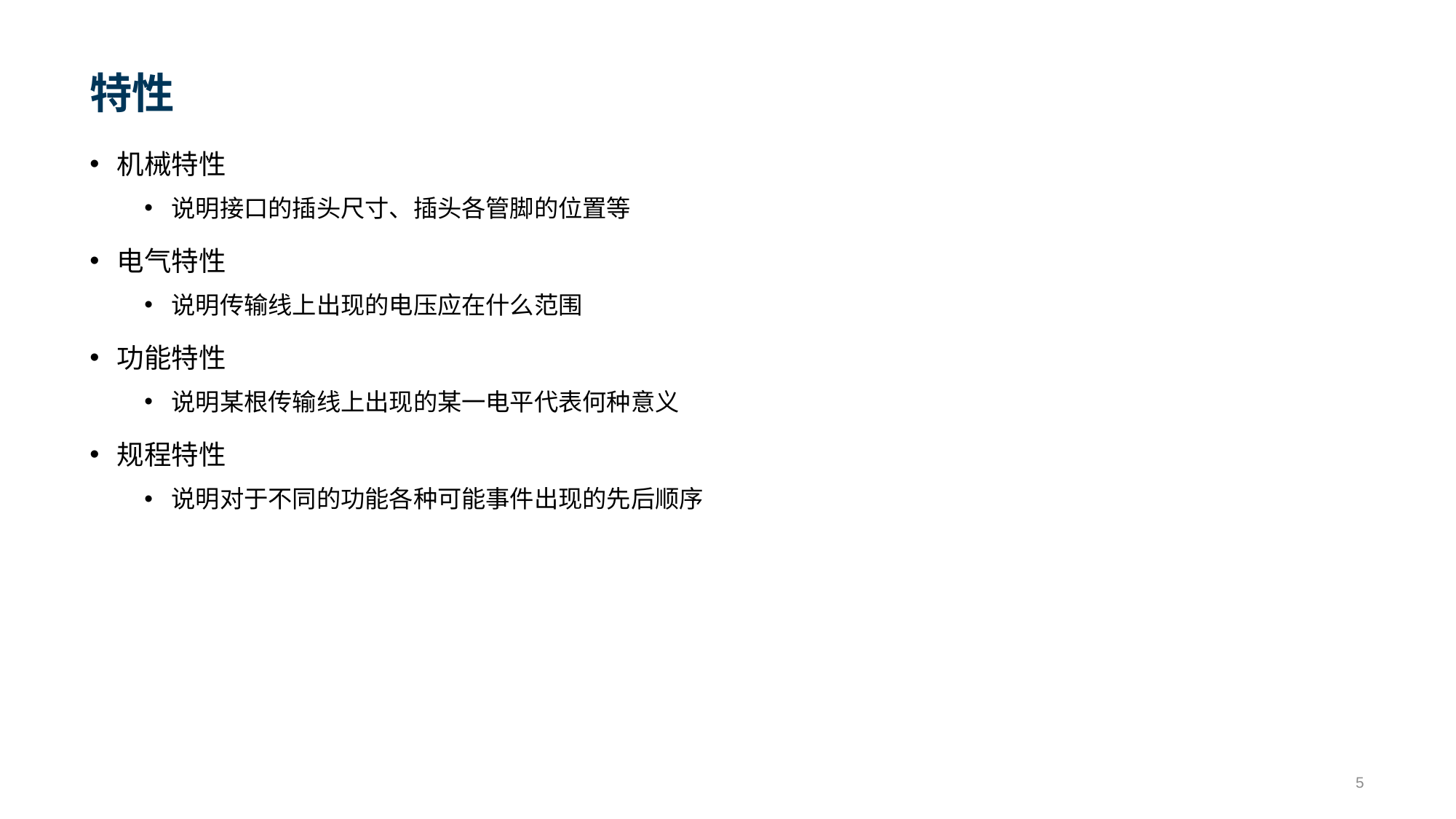

# 特性
机械特性
说明接口的插头尺寸、插头各管脚的位置等
电气特性
说明传输线上出现的电压应在什么范围
功能特性
说明某根传输线上出现的某一电平代表何种意义
规程特性
说明对于不同的功能各种可能事件出现的先后顺序
5